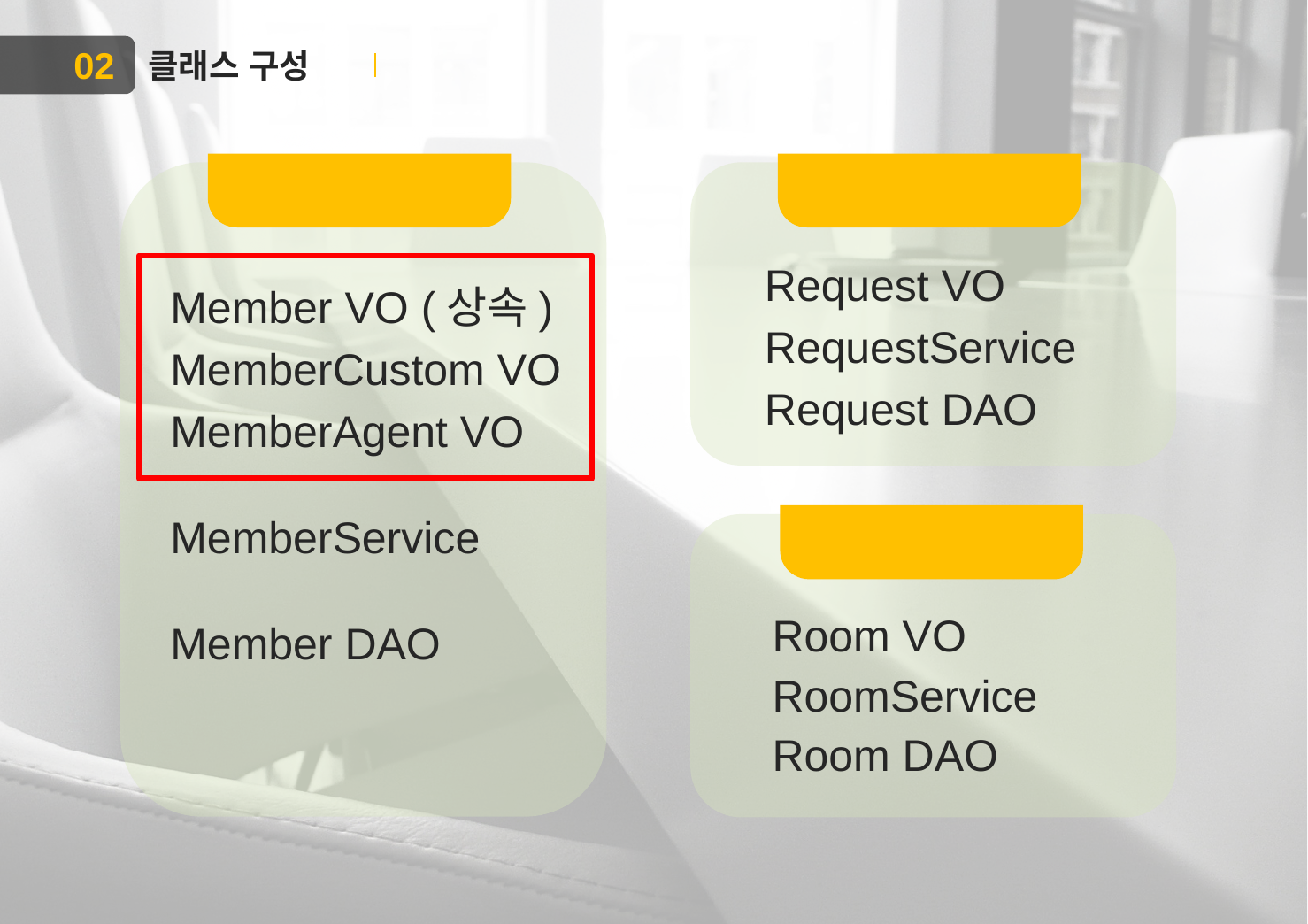

02
클래스 구성

Member
Request

Request VO

RequestService

Request DAO

Member VO (상속)

MemberCustom VO

MemberAgent VO

MemberService

Member DAO

 Room

Room VO

RoomService

Room DAO
04